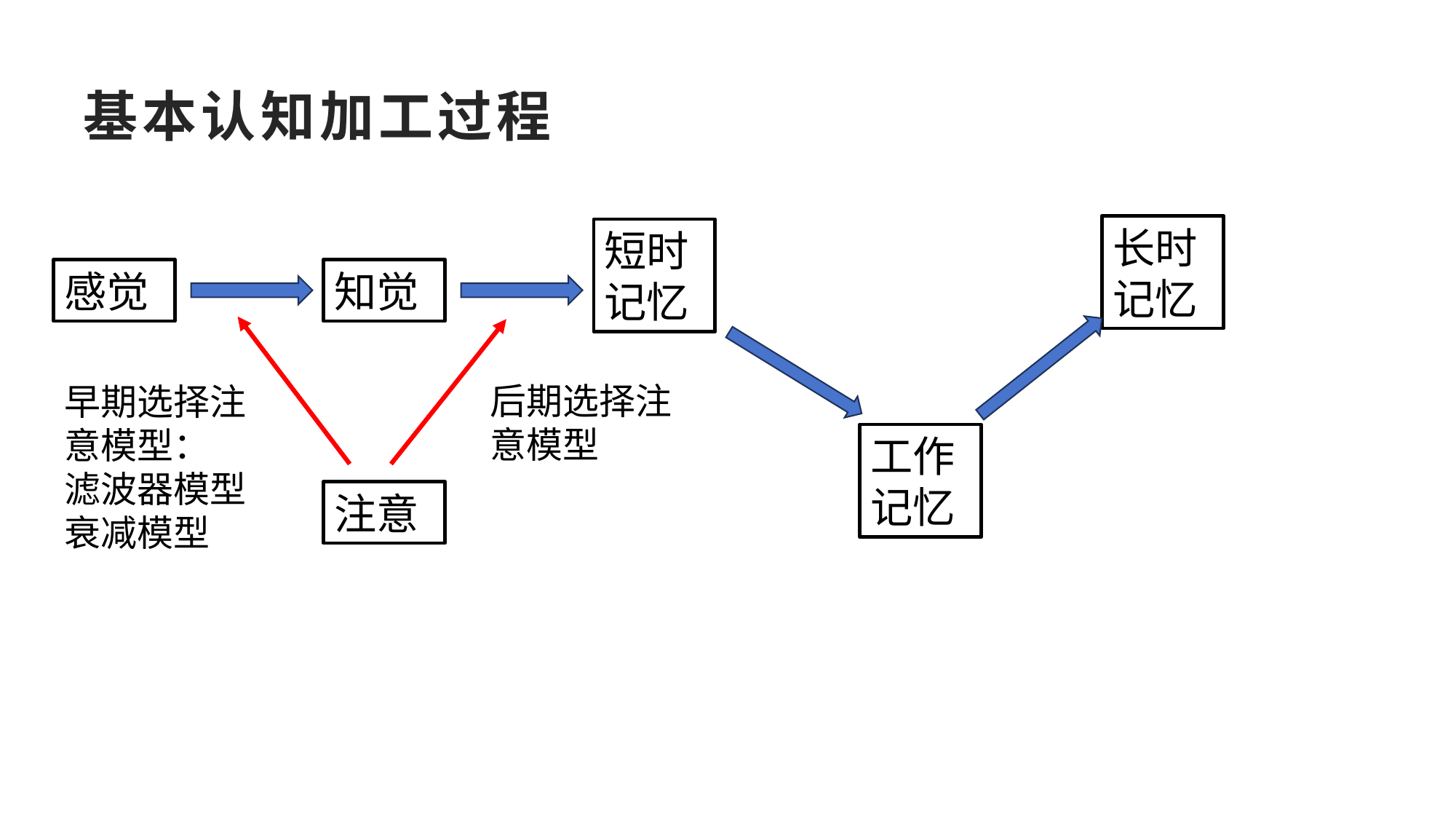

# 基本认知加工过程
长时记忆
短时记忆
感觉
知觉

后期选择注意模型
早期选择注意模型：
滤波器模型
衰减模型
工作记忆
注意